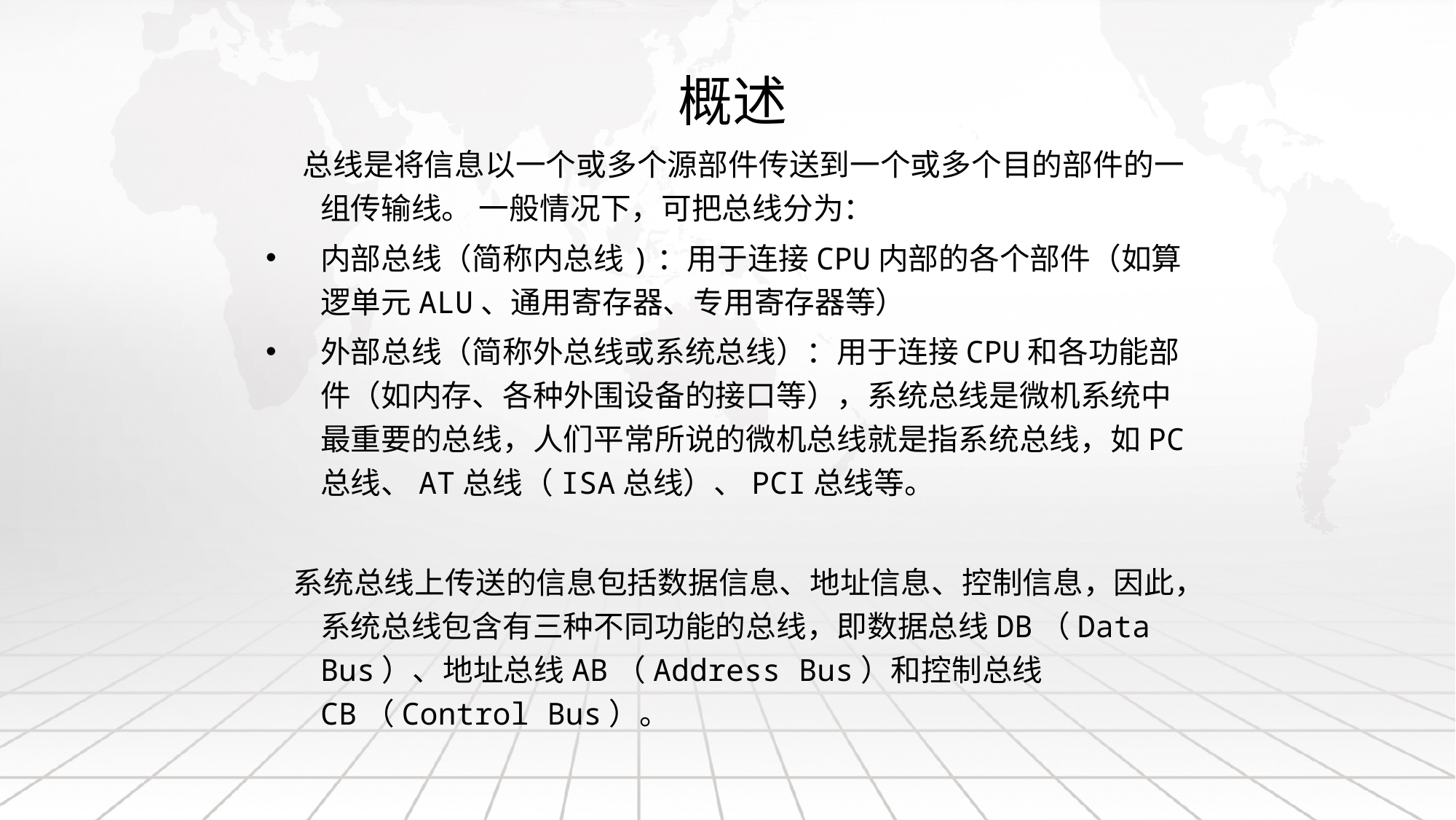

概述
　 总线是将信息以一个或多个源部件传送到一个或多个目的部件的一组传输线。 一般情况下，可把总线分为：
内部总线（简称内总线)：用于连接CPU内部的各个部件（如算逻单元ALU、通用寄存器、专用寄存器等）
外部总线（简称外总线或系统总线）：用于连接CPU和各功能部件（如内存、各种外围设备的接口等），系统总线是微机系统中最重要的总线，人们平常所说的微机总线就是指系统总线，如PC总线、AT总线（ISA总线）、PCI总线等。

   系统总线上传送的信息包括数据信息、地址信息、控制信息，因此，系统总线包含有三种不同功能的总线，即数据总线DB（Data Bus）、地址总线AB（Address Bus）和控制总线CB（Control Bus）。